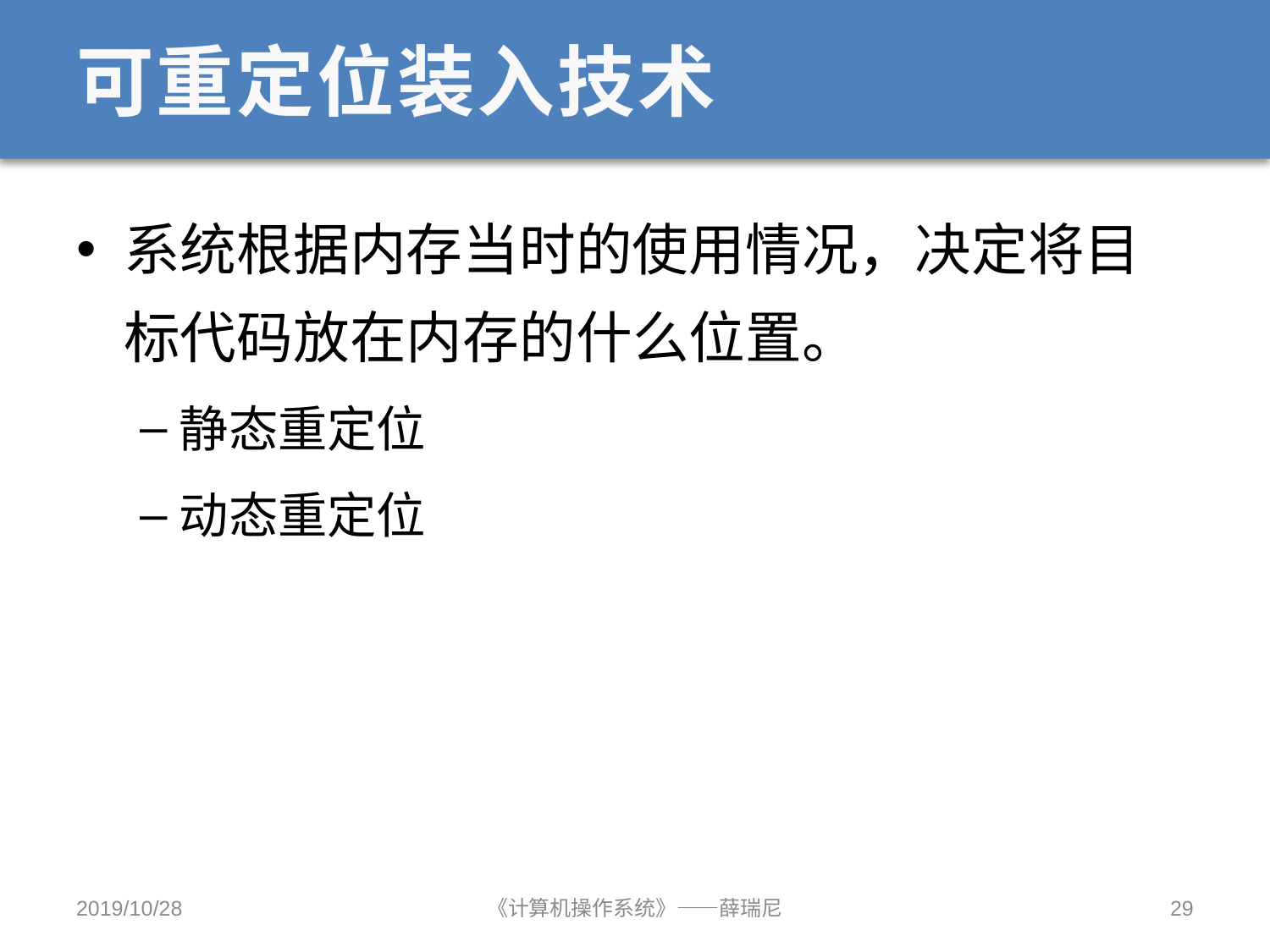

# 可重定位装入技术
系统根据内存当时的使用情况，决定将目标代码放在内存的什么位置。
静态重定位
动态重定位

2019/10/28
《计算机操作系统》——薛瑞尼
29